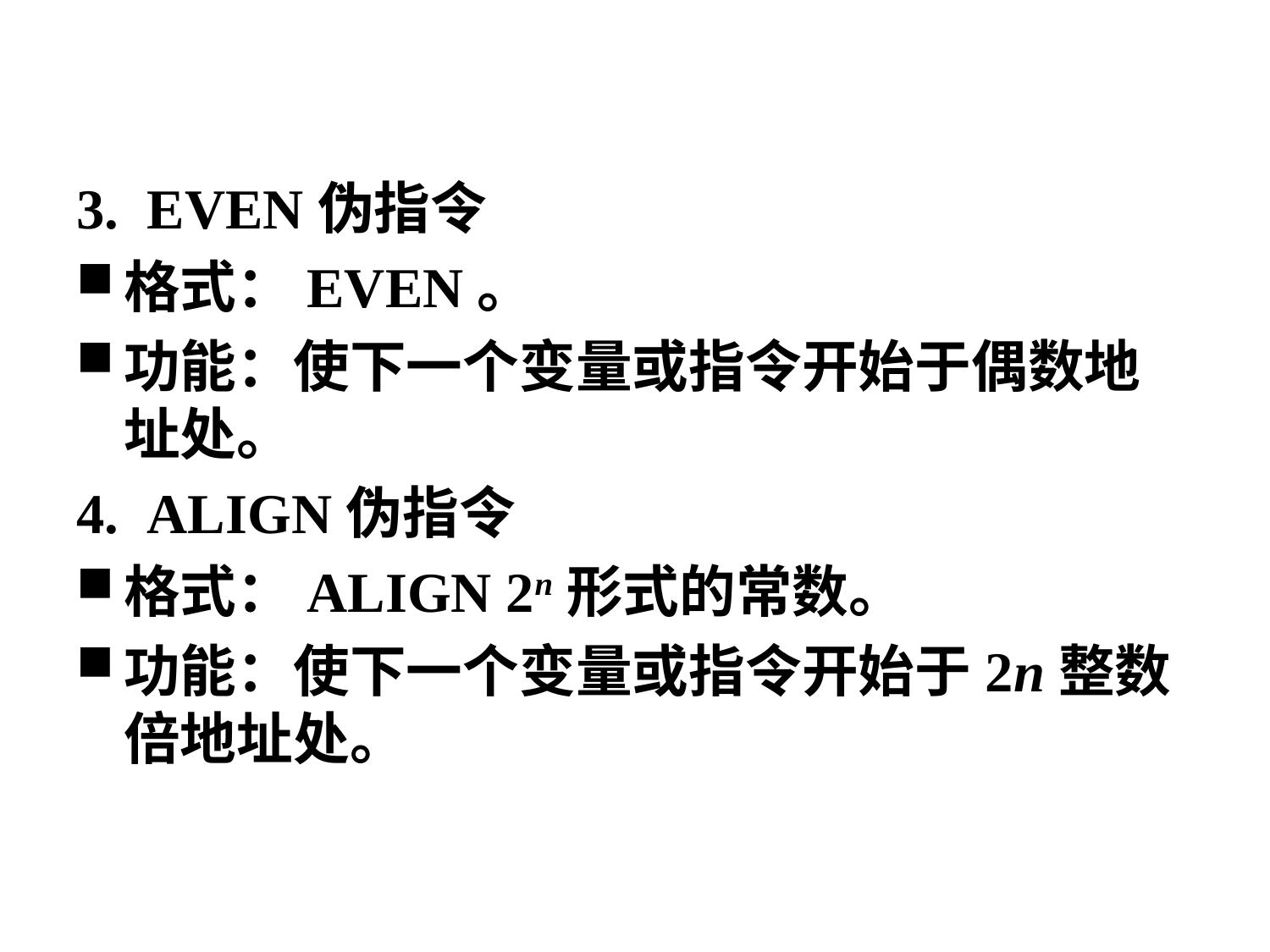

#
3.  EVEN伪指令
格式：EVEN。
功能：使下一个变量或指令开始于偶数地址处。
4.  ALIGN伪指令
格式：ALIGN 2n形式的常数。
功能：使下一个变量或指令开始于2n整数倍地址处。